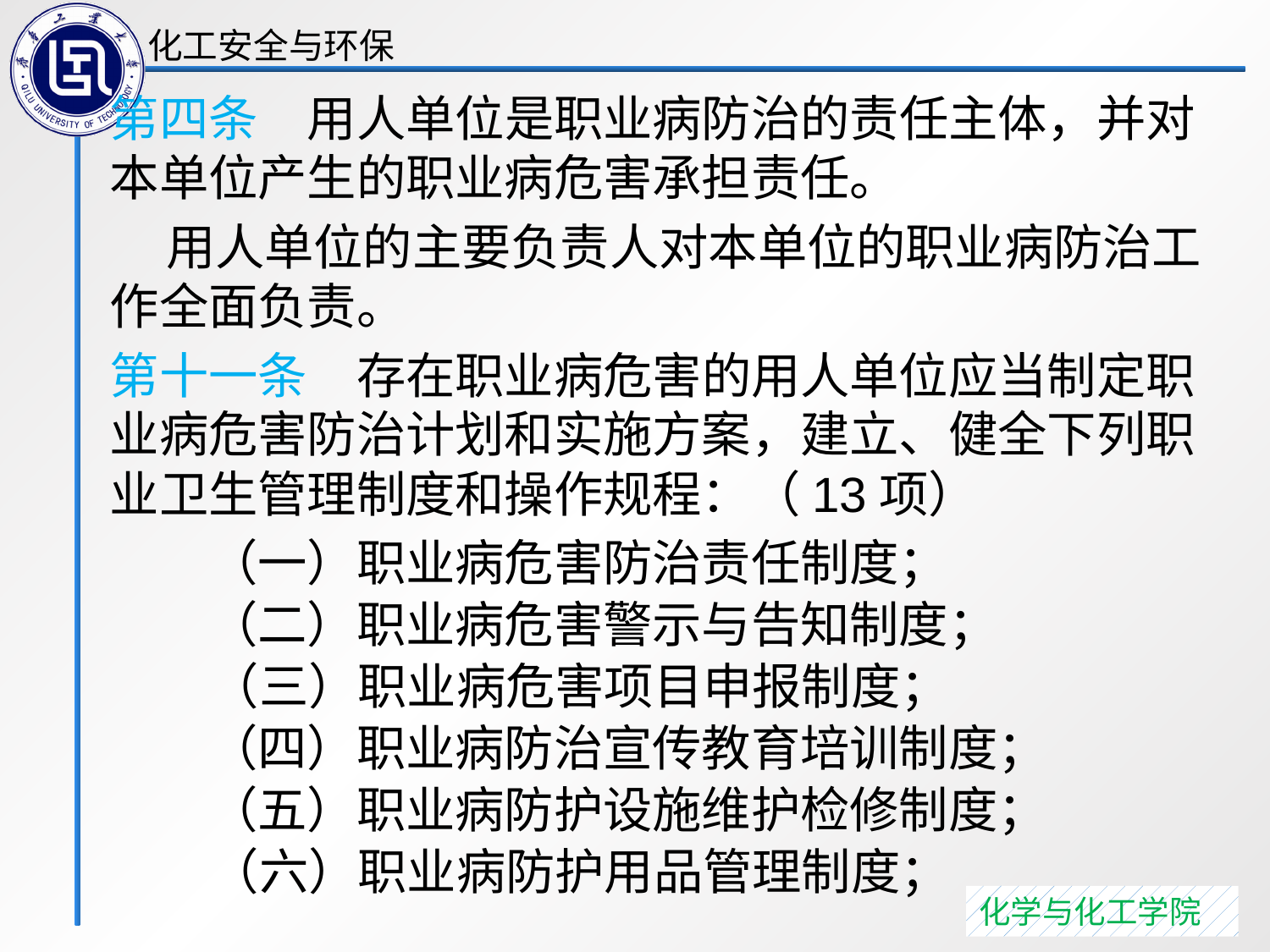

第四条　用人单位是职业病防治的责任主体，并对本单位产生的职业病危害承担责任。
    用人单位的主要负责人对本单位的职业病防治工作全面负责。
第十一条　存在职业病危害的用人单位应当制定职业病危害防治计划和实施方案，建立、健全下列职业卫生管理制度和操作规程：（13项）
　　（一）职业病危害防治责任制度；
　　（二）职业病危害警示与告知制度；
        （三）职业病危害项目申报制度；
　　（四）职业病防治宣传教育培训制度；
　　（五）职业病防护设施维护检修制度；
        （六）职业病防护用品管理制度；